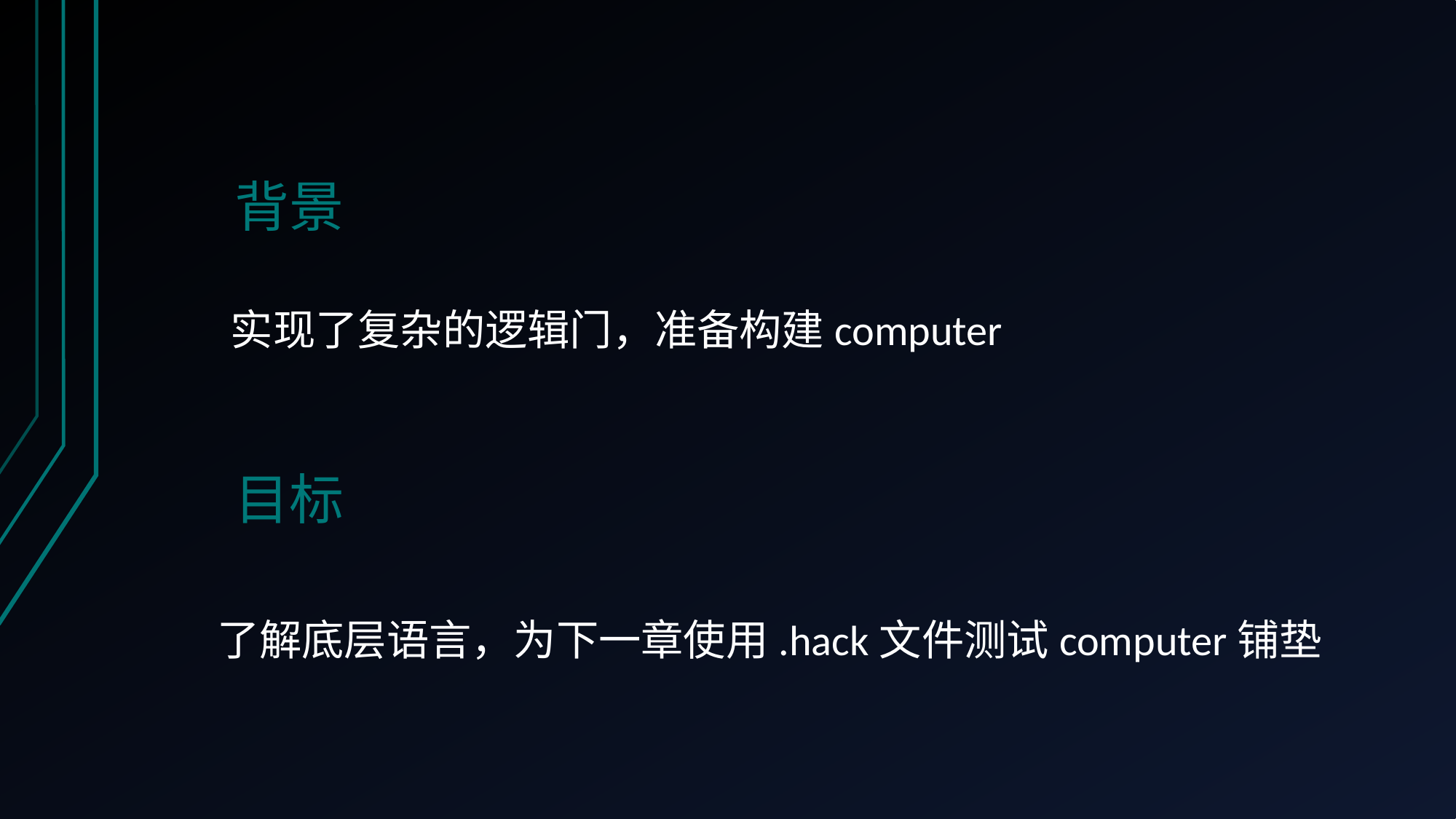

# 背景
实现了复杂的逻辑门，准备构建computer
目标
了解底层语言，为下一章使用.hack文件测试computer铺垫